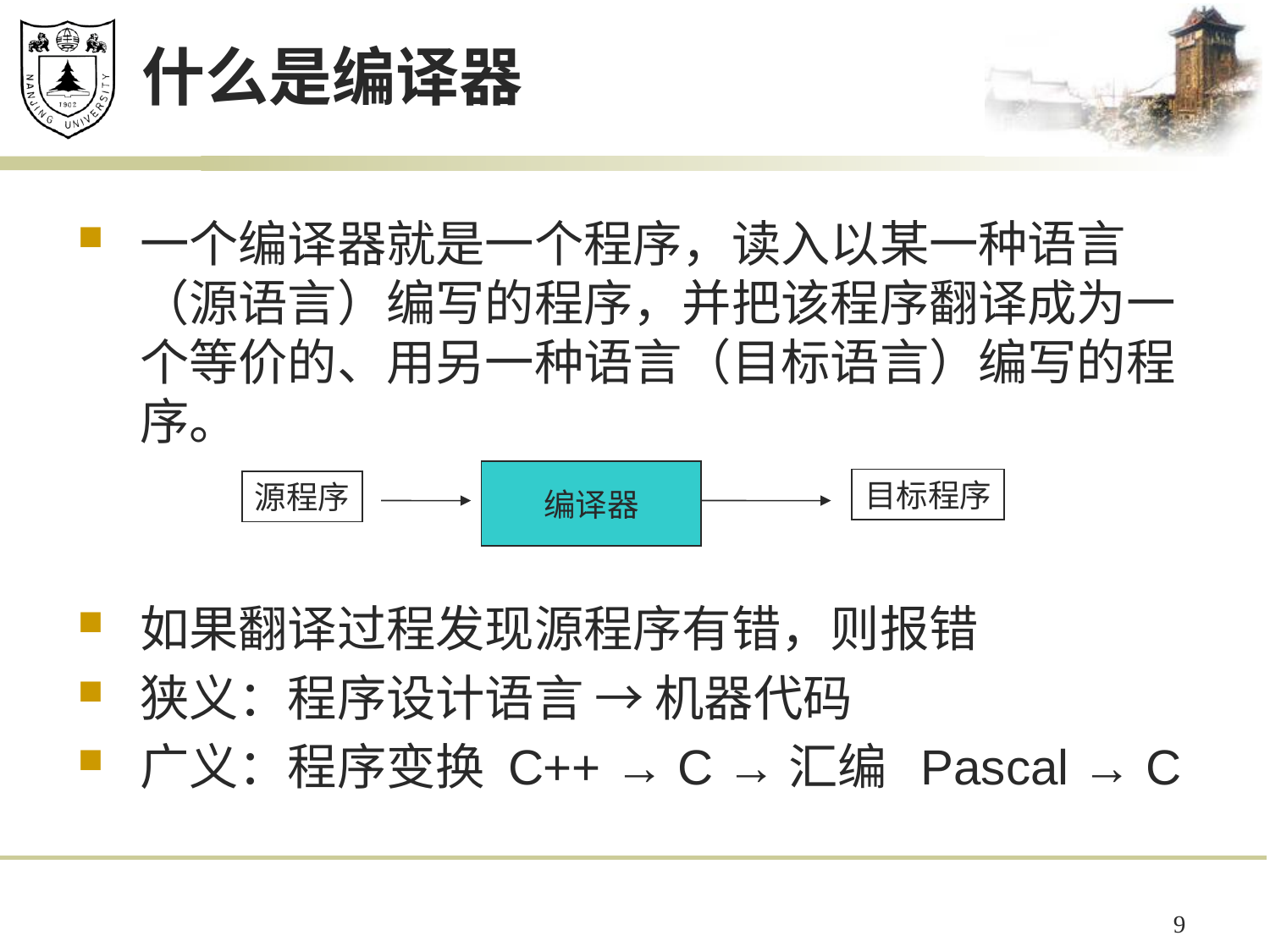

# 什么是编译器
一个编译器就是一个程序，读入以某一种语言（源语言）编写的程序，并把该程序翻译成为一个等价的、用另一种语言（目标语言）编写的程序。

如果翻译过程发现源程序有错，则报错
狭义：程序设计语言 → 机器代码
广义：程序变换 C++ → C →汇编  Pascal → C

编译器
目标程序
源程序